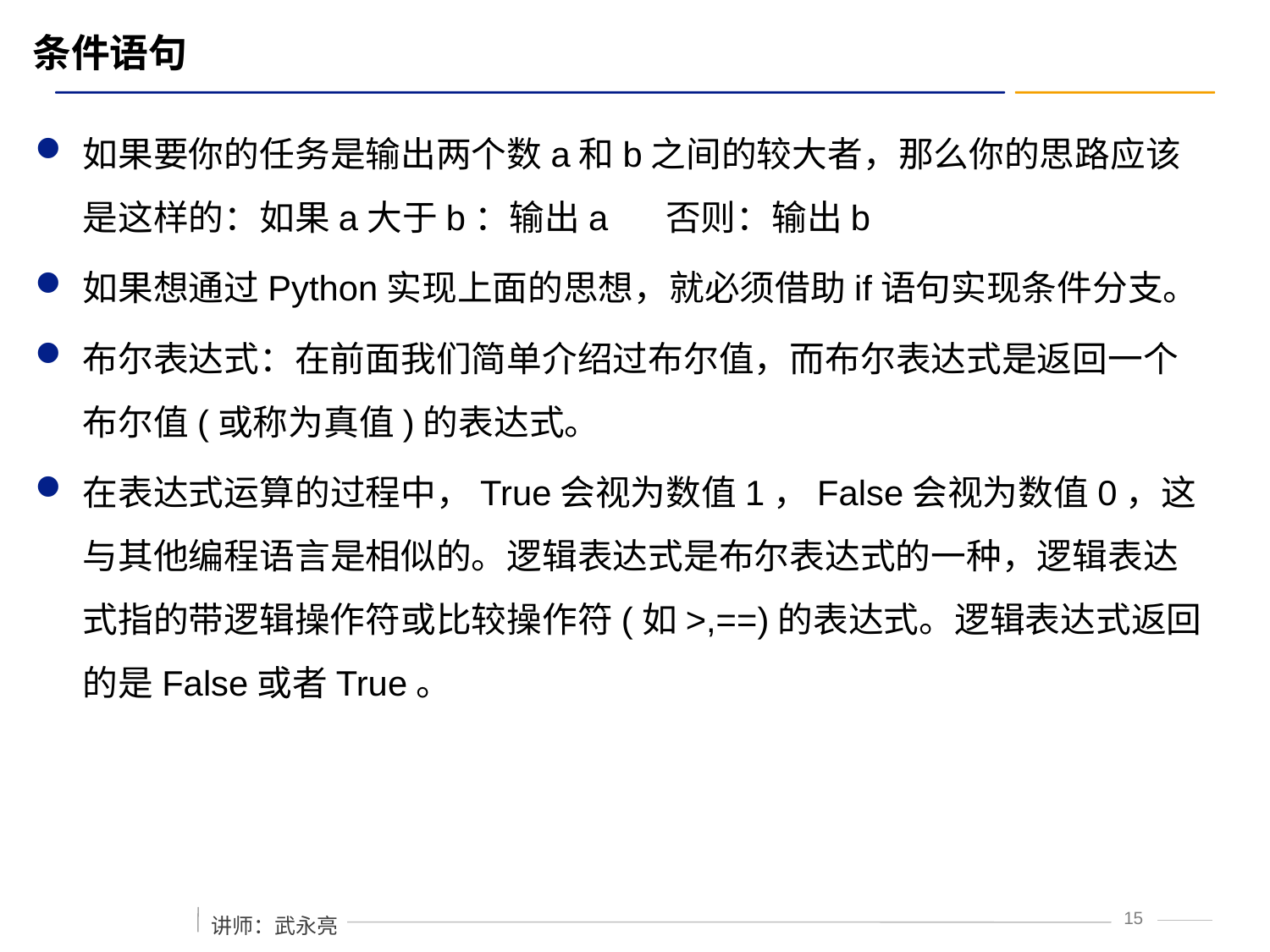

# 条件语句
如果要你的任务是输出两个数a和b之间的较大者，那么你的思路应该是这样的：如果a大于b：输出a     否则：输出b
如果想通过Python实现上面的思想，就必须借助if语句实现条件分支。
布尔表达式：在前面我们简单介绍过布尔值，而布尔表达式是返回一个布尔值(或称为真值)的表达式。
在表达式运算的过程中，True会视为数值1，False会视为数值0，这与其他编程语言是相似的。逻辑表达式是布尔表达式的一种，逻辑表达式指的带逻辑操作符或比较操作符(如>,==)的表达式。逻辑表达式返回的是False或者True。